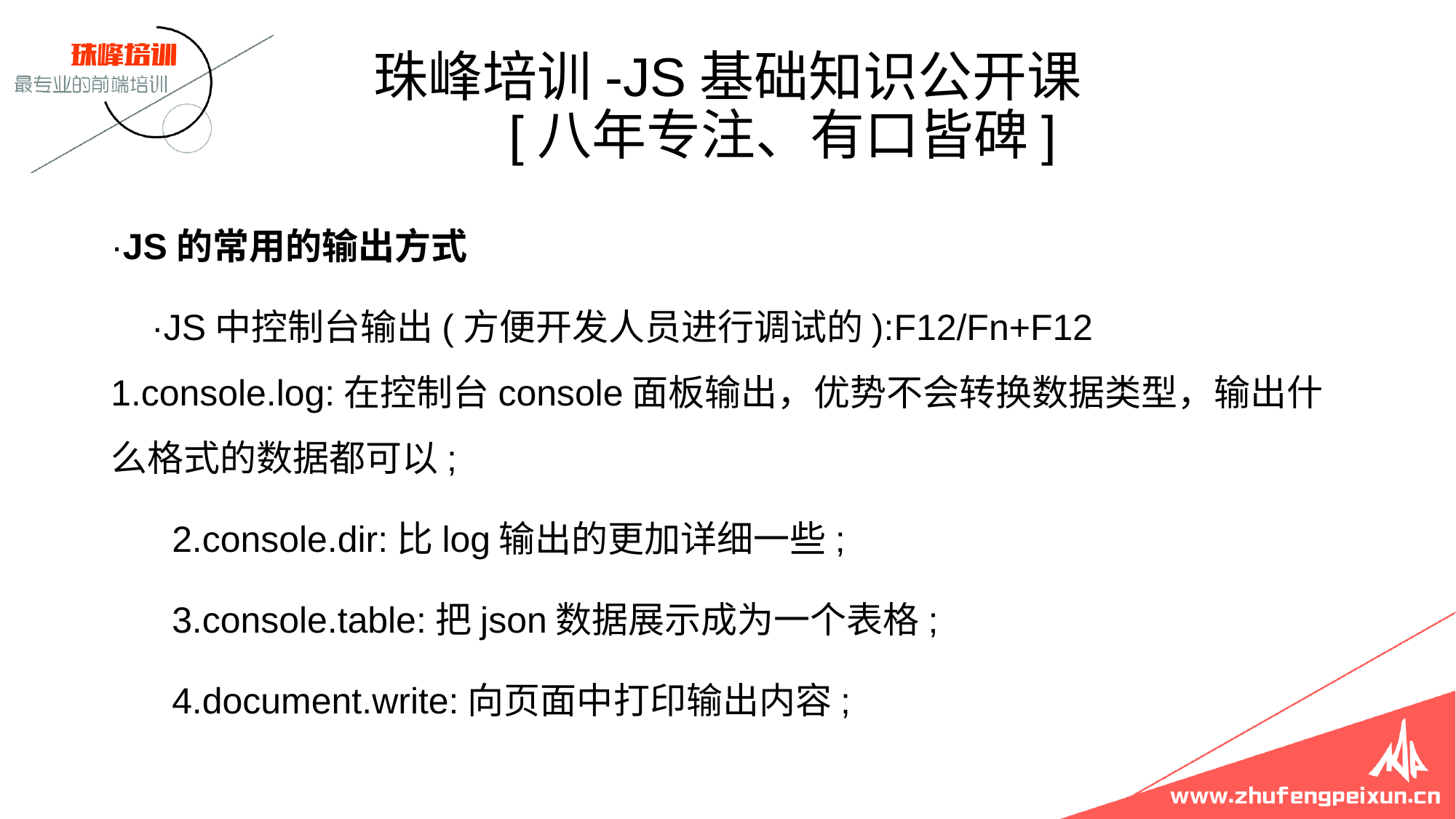

# 珠峰培训-JS基础知识公开课 [八年专注、有口皆碑]
·JS的常用的输出方式
    ·JS中控制台输出(方便开发人员进行调试的):F12/Fn+F12             	1.console.log:在控制台console面板输出，优势不会转换数据类型，输出什么格式的数据都可以;
      2.console.dir:比log输出的更加详细一些;
      3.console.table:把json数据展示成为一个表格;
      4.document.write:向页面中打印输出内容;